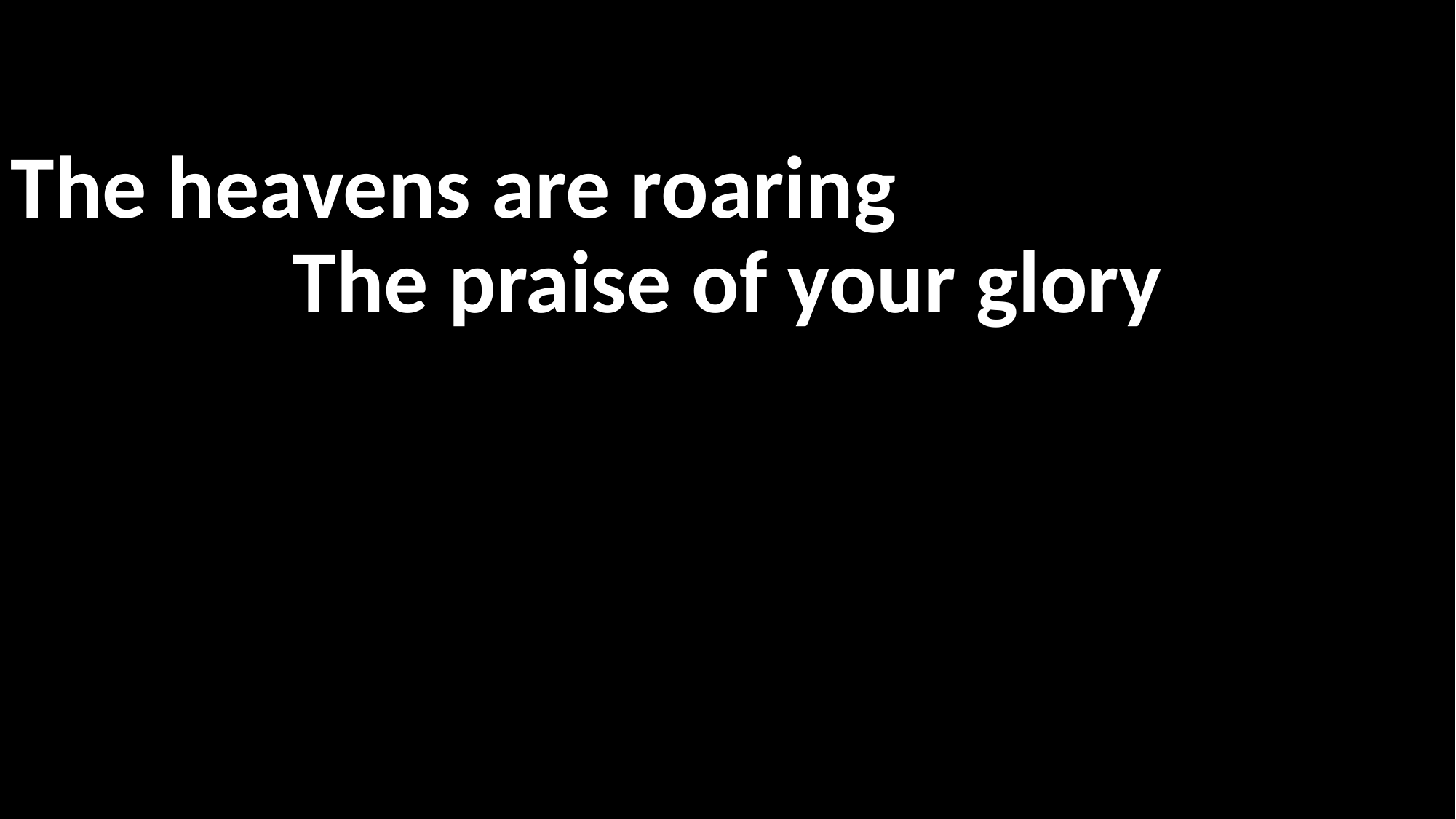

The heavens are roaring
The praise of your glory
온 땅 울리는 승리의 함성